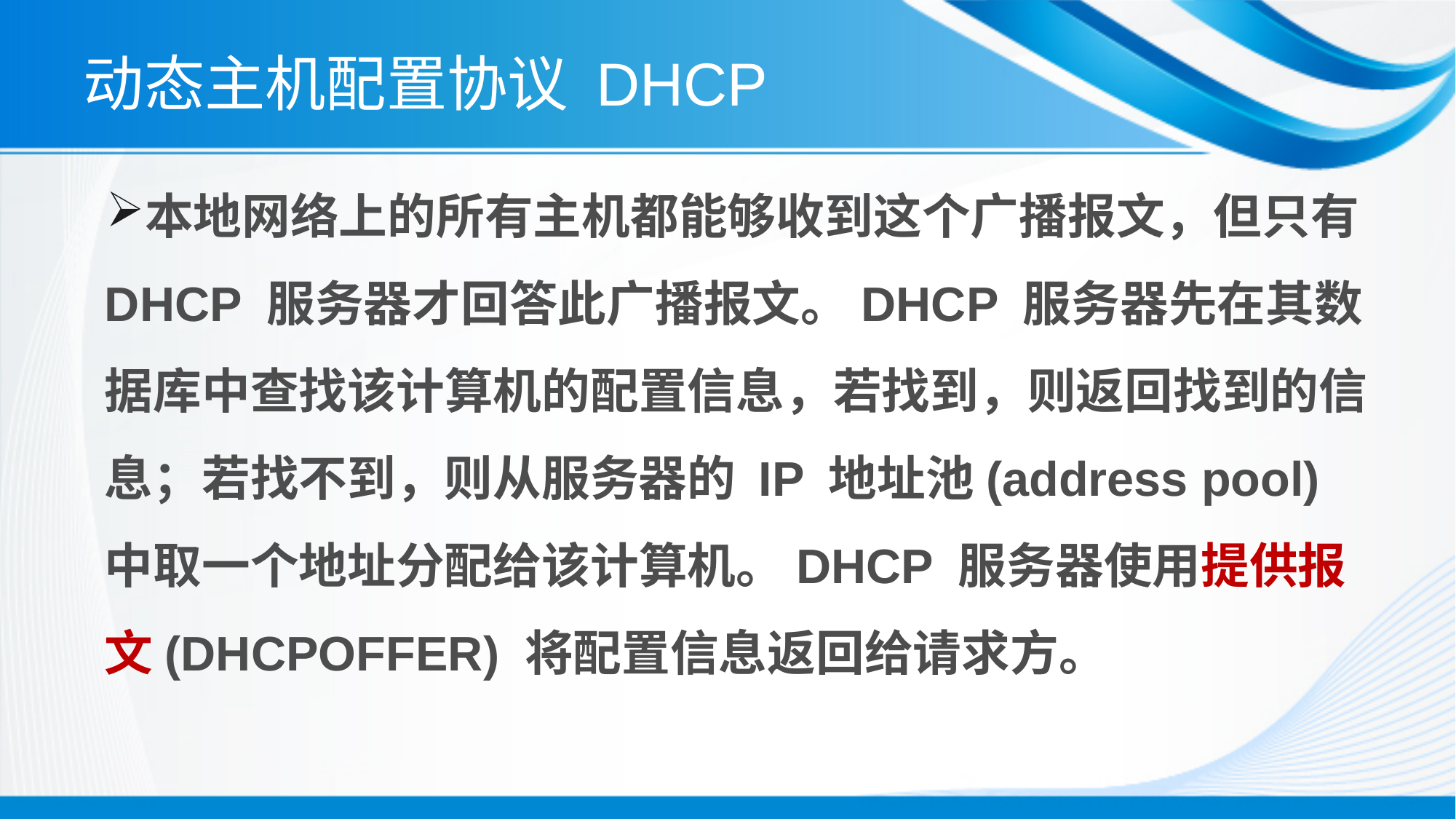

# 动态主机配置协议 DHCP
本地网络上的所有主机都能够收到这个广播报文，但只有 DHCP 服务器才回答此广播报文。DHCP 服务器先在其数据库中查找该计算机的配置信息，若找到，则返回找到的信息；若找不到，则从服务器的 IP 地址池(address pool) 中取一个地址分配给该计算机。DHCP 服务器使用提供报文(DHCPOFFER) 将配置信息返回给请求方。